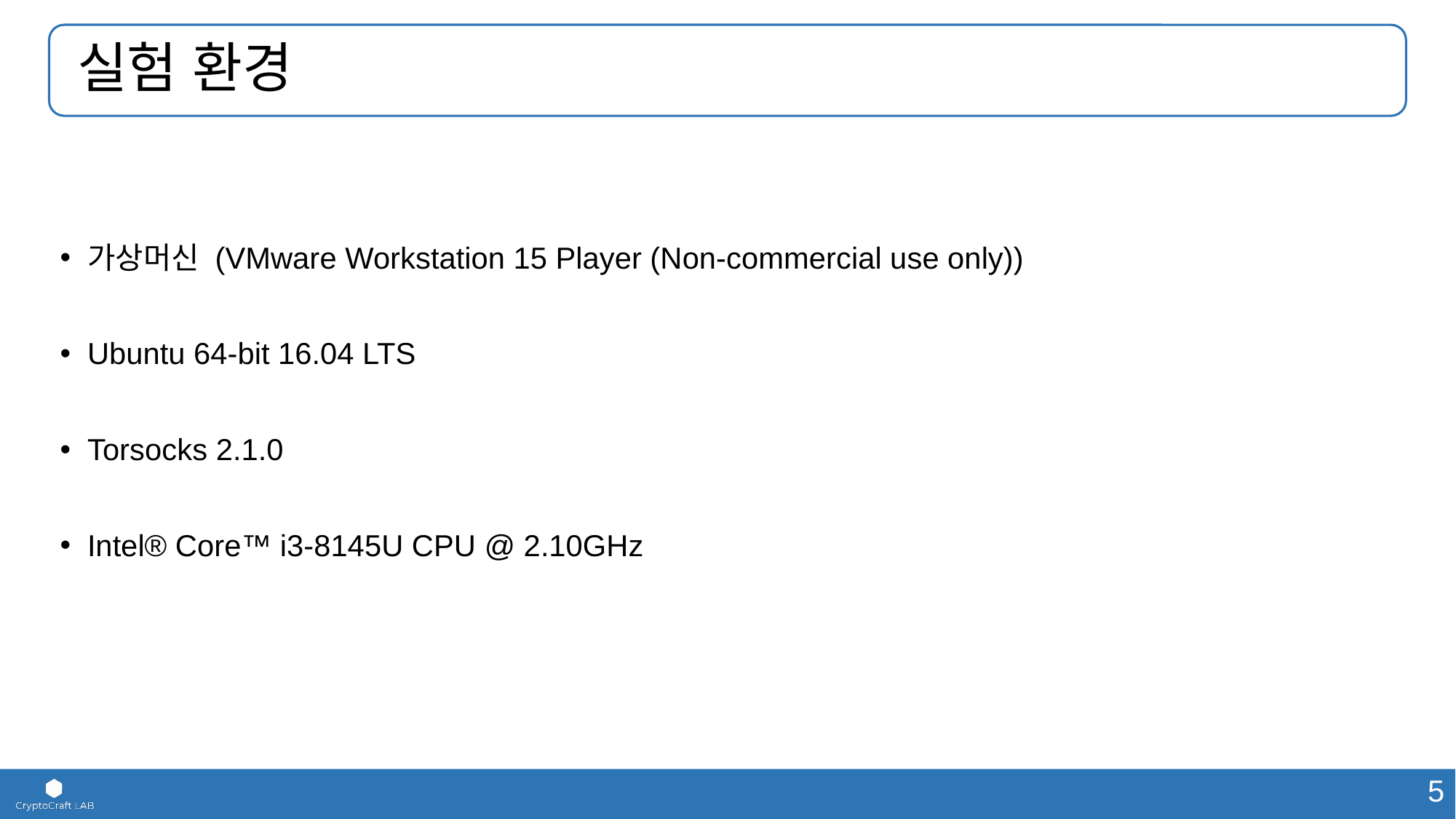

# 실험 환경

가상머신 (VMware Workstation 15 Player (Non-commercial use only))

Ubuntu 64-bit 16.04 LTS

Torsocks 2.1.0

Intel® Core™ i3-8145U CPU @ 2.10GHz